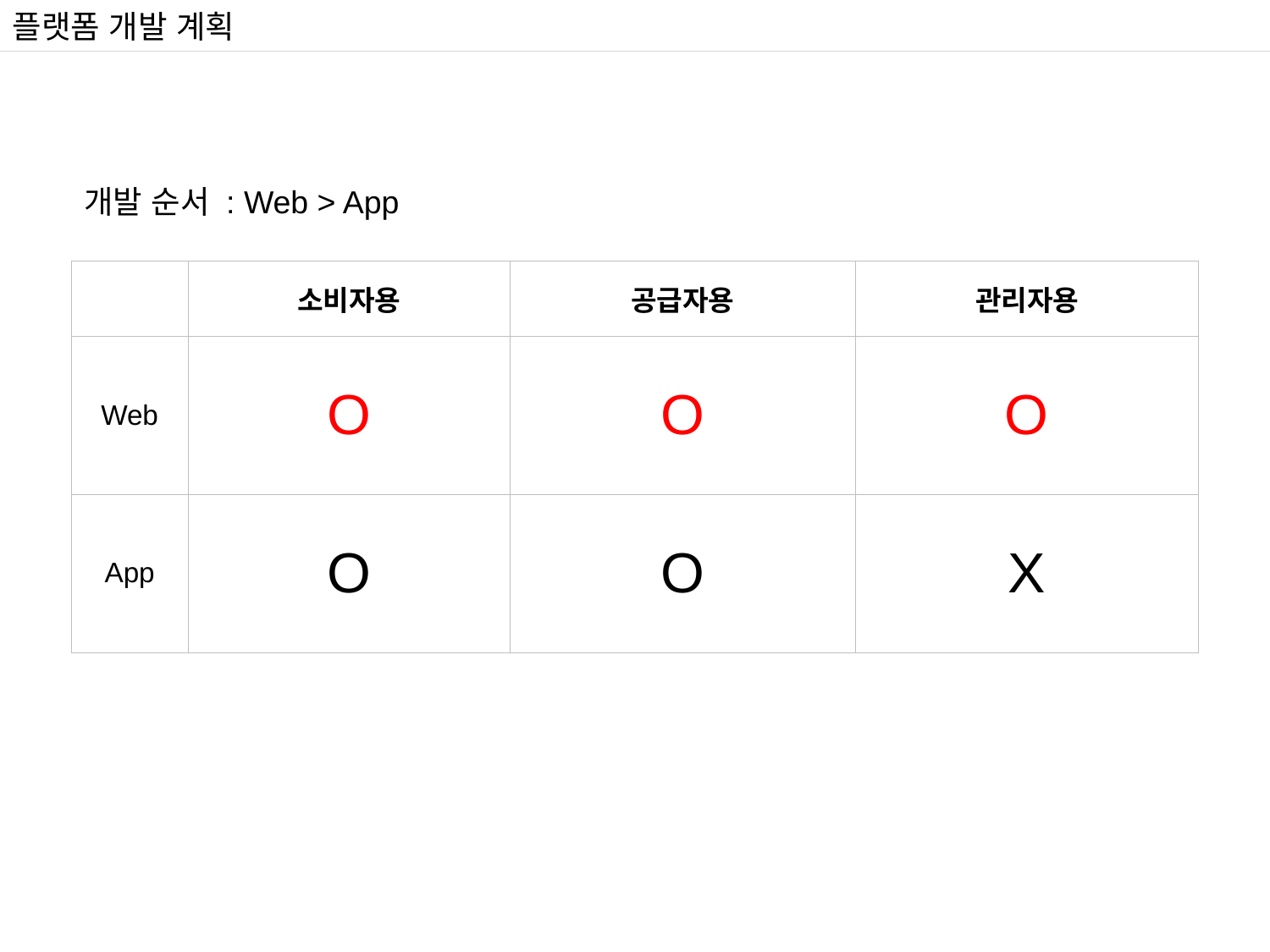

플랫폼 개발 계획
개발 순서 : Web > App
|  | 소비자용 | 공급자용 | 관리자용 |
| --- | --- | --- | --- |
| Web | O | O | O |
| App | O | O | X |